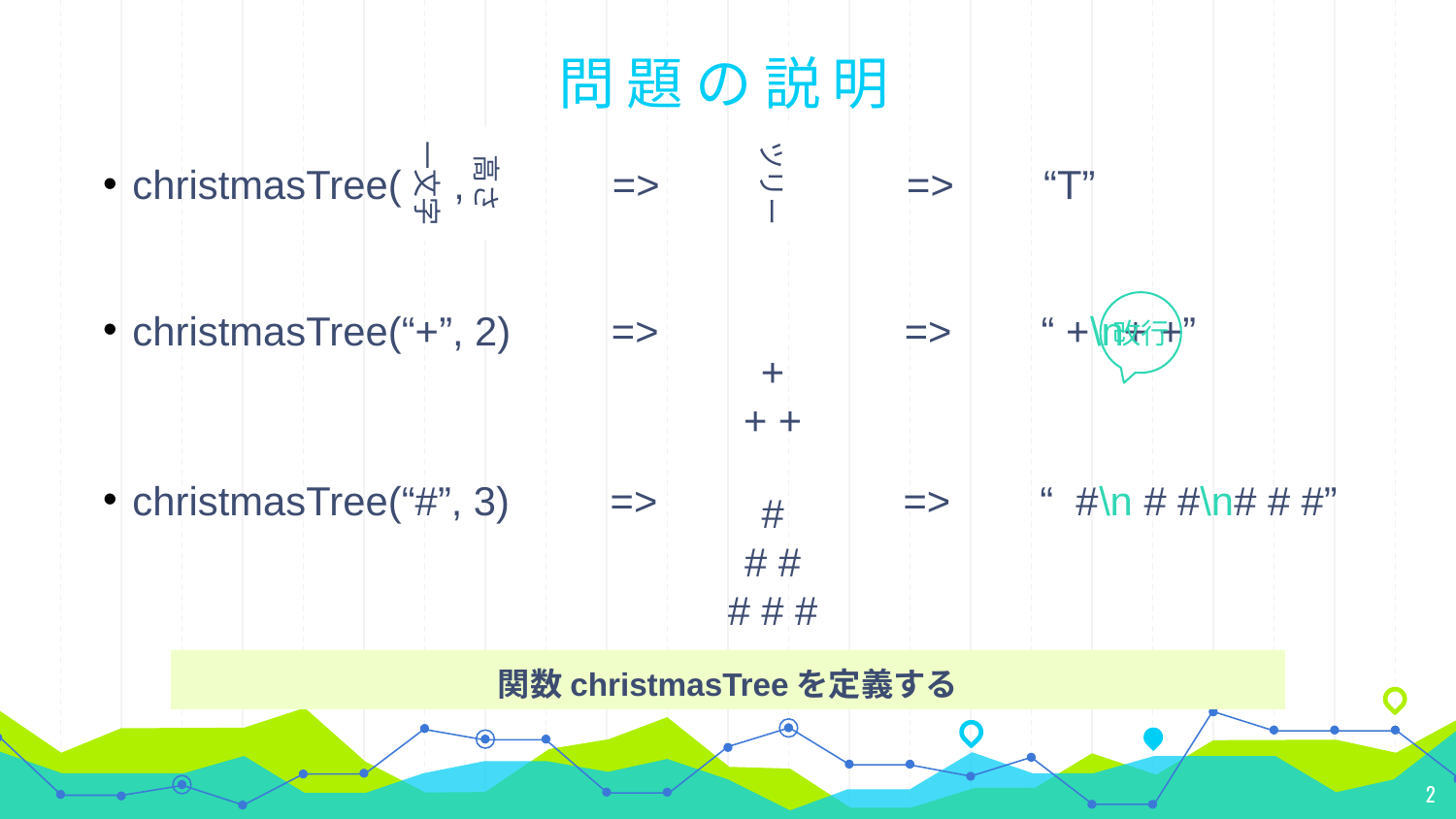

# 問題の説明
christmasTree(“T”, 1)         =>         T           =>        “T”
christmasTree(“+”, 2)         =>                      =>        “ +\n+ +”
christmasTree(“#”, 3)         =>                      =>        “  #\n # #\n# # #”
一文字
高さ
ツリー
改行
+
+ +
#
# #
# # #
関数christmasTreeを定義する
2